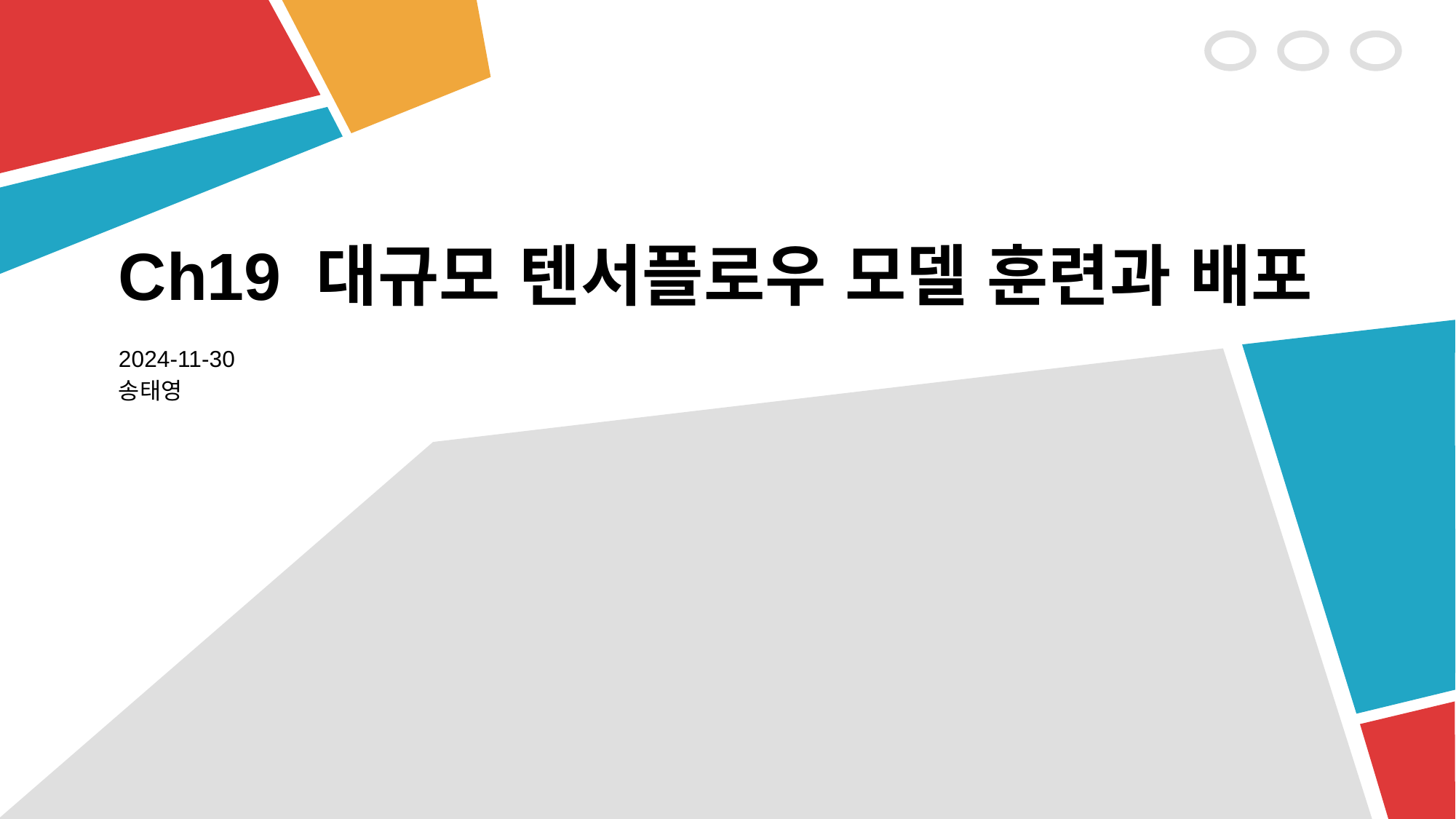

# Ch19 대규모 텐서플로우 모델 훈련과 배포
2024-11-30
송태영